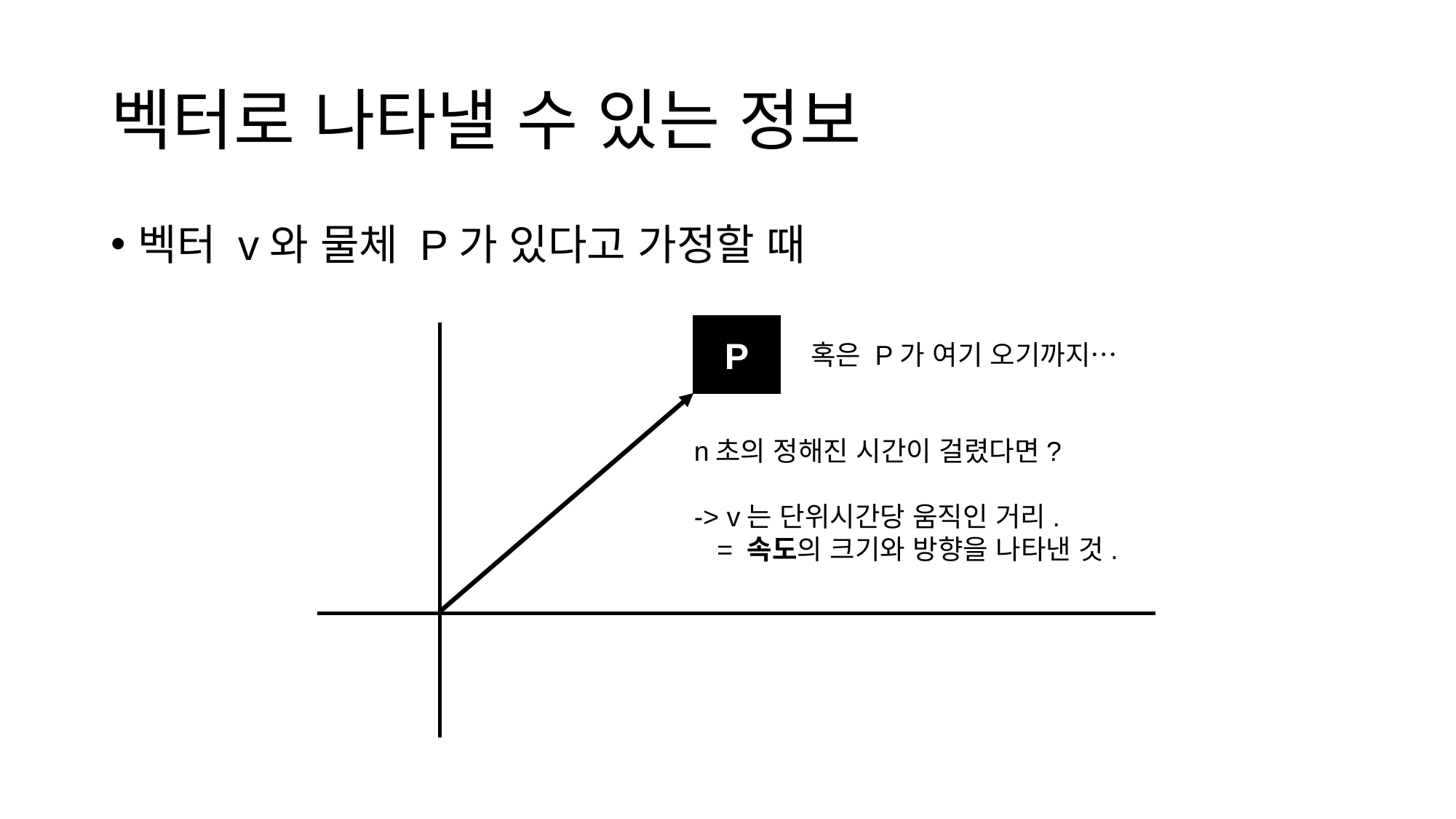

# 벡터로 나타낼 수 있는 정보
벡터 v와 물체 P가 있다고 가정할 때
P
혹은 P가 여기 오기까지…
n초의 정해진 시간이 걸렸다면?

-> v는 단위시간당 움직인 거리.
   = 속도의 크기와 방향을 나타낸 것.